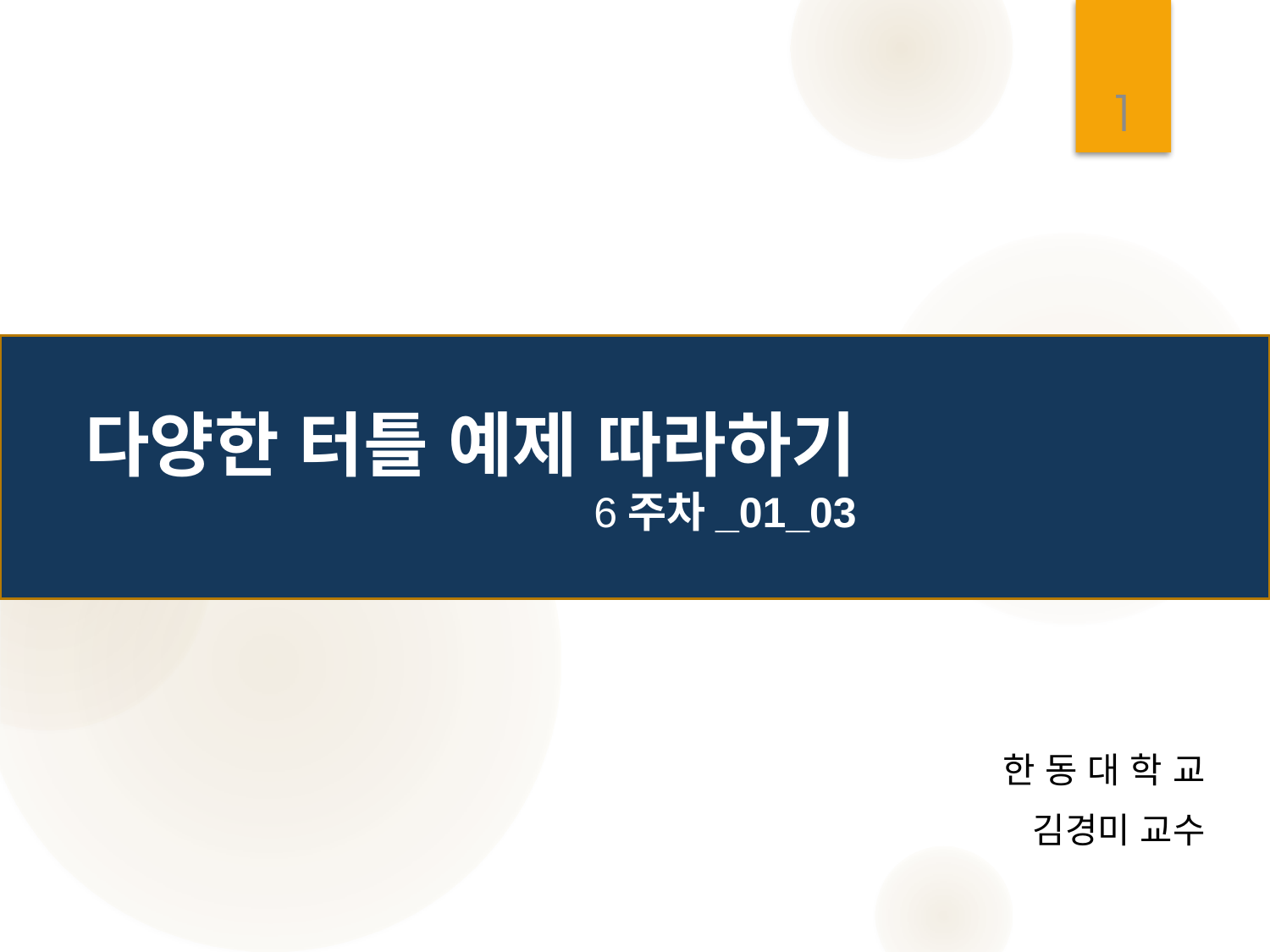

1

# 다양한 터틀 예제 따라하기 6주차_01_03
한 동 대 학 교
 김경미 교수